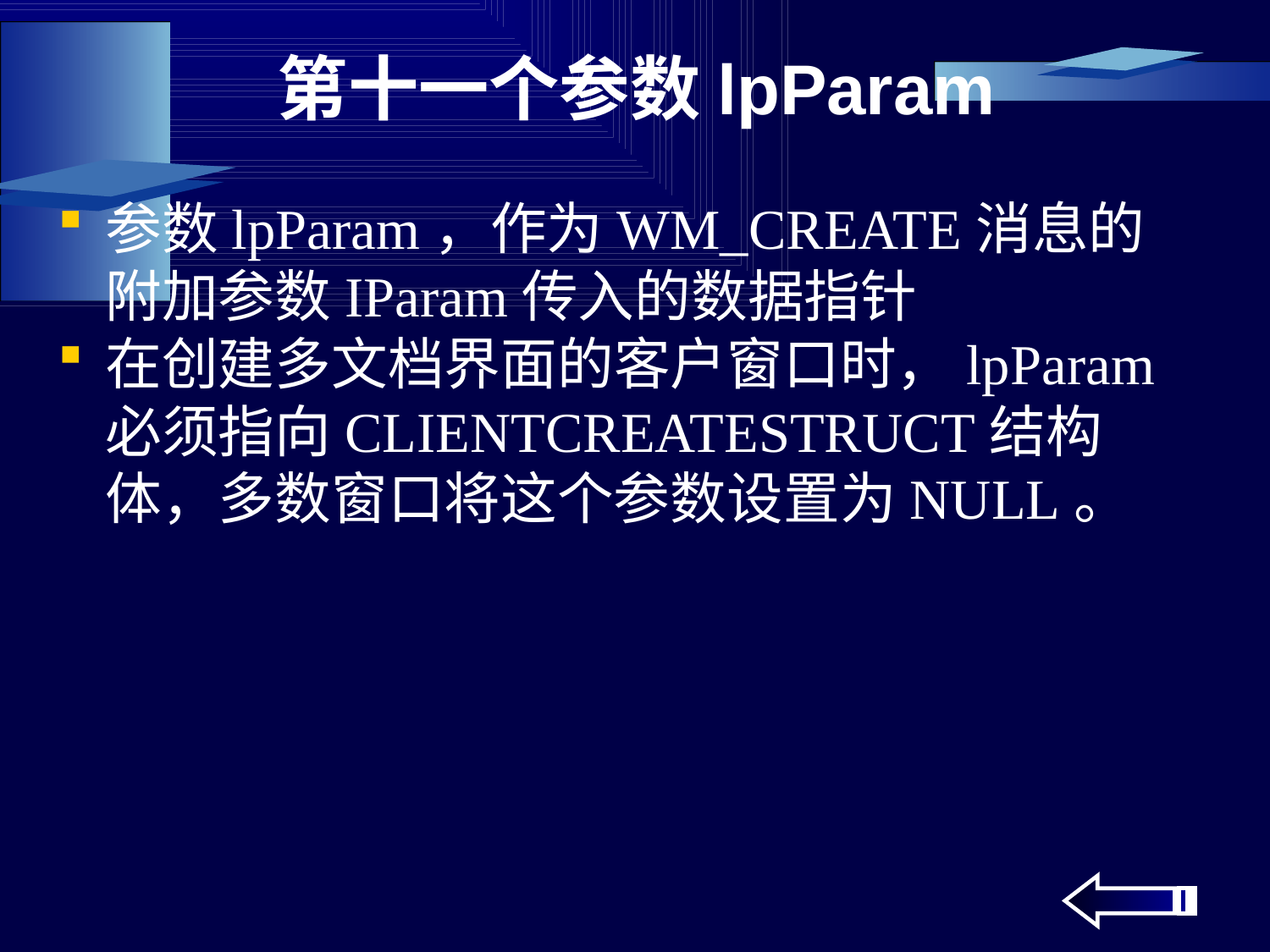

# 第十一个参数lpParam
参数lpParam，作为WM_CREATE消息的附加参数IParam传入的数据指针
在创建多文档界面的客户窗口时，lpParam必须指向CLIENTCREATESTRUCT结构体，多数窗口将这个参数设置为NULL。